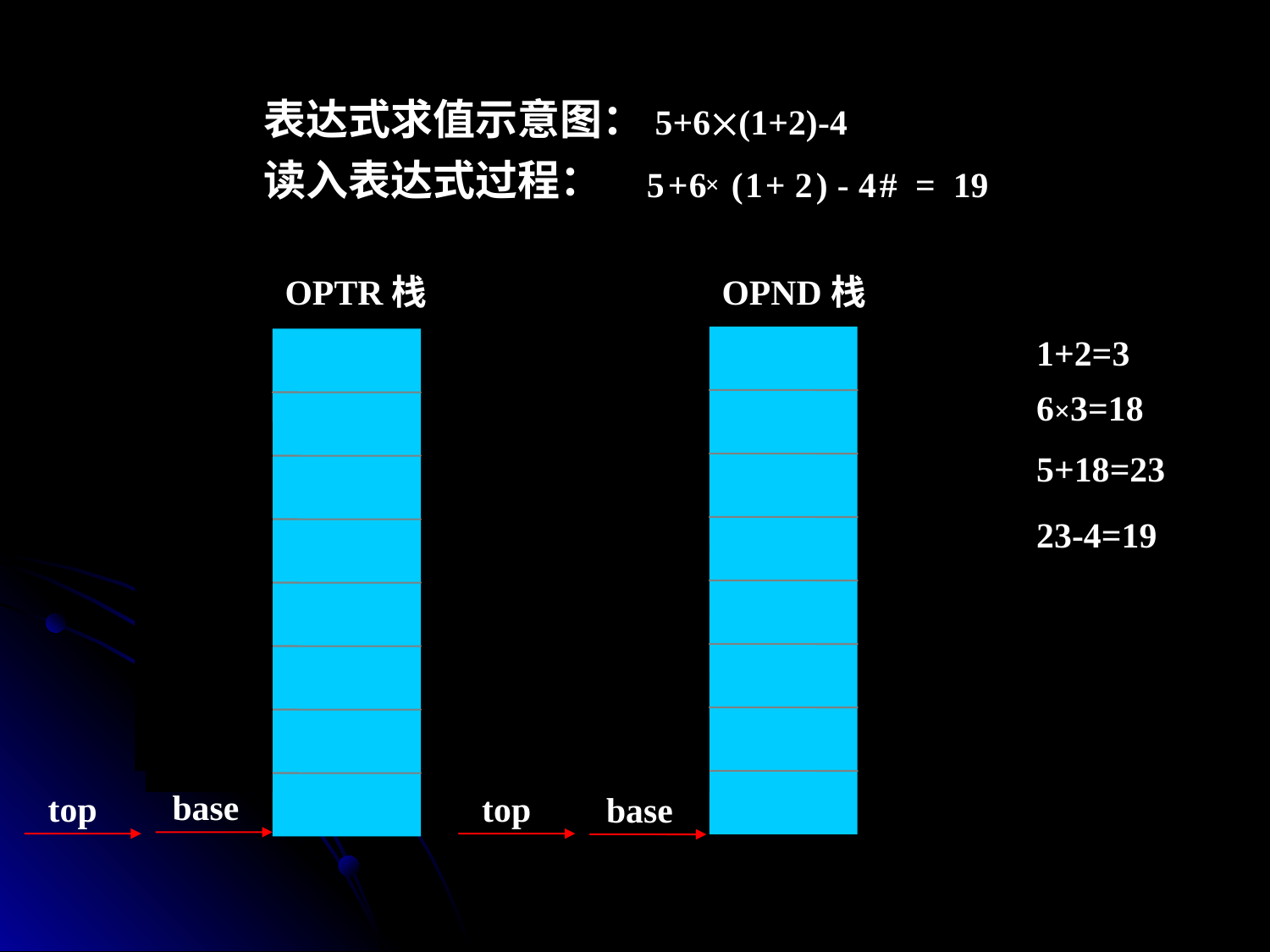

表达式求值示意图：5+6×(1+2)-4
读入表达式过程：
=  19
5
+
6
(
1
+
2
)
-
4
#
×

OPTR栈

top

base

OPND栈

top

base

1+2=3
6×3=18

top

5+18=23

top

top

top

23-4=19
+

top

top

top

top

top

(

2

top

top

top

top

top

top

top

top

1
3
×

top

top

top

top

top

top

top

top

top

+

18
4
6

-

top

top

#
23
19
5
top

top